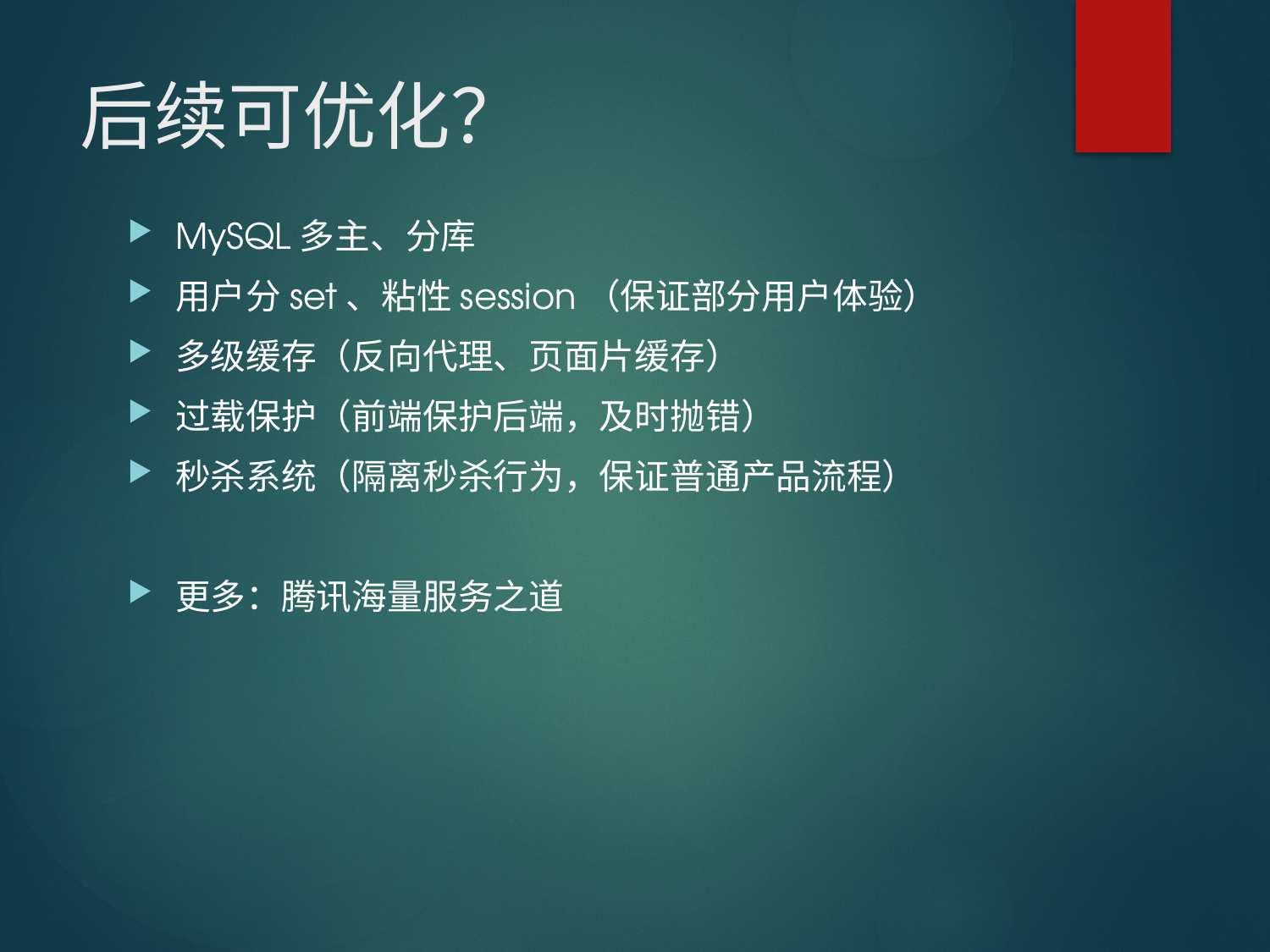

# 后续可优化？
MySQL多主、分库
用户分set、粘性session（保证部分用户体验）
多级缓存（反向代理、页面片缓存）
过载保护（前端保护后端，及时抛错）
秒杀系统（隔离秒杀行为，保证普通产品流程）

更多：腾讯海量服务之道